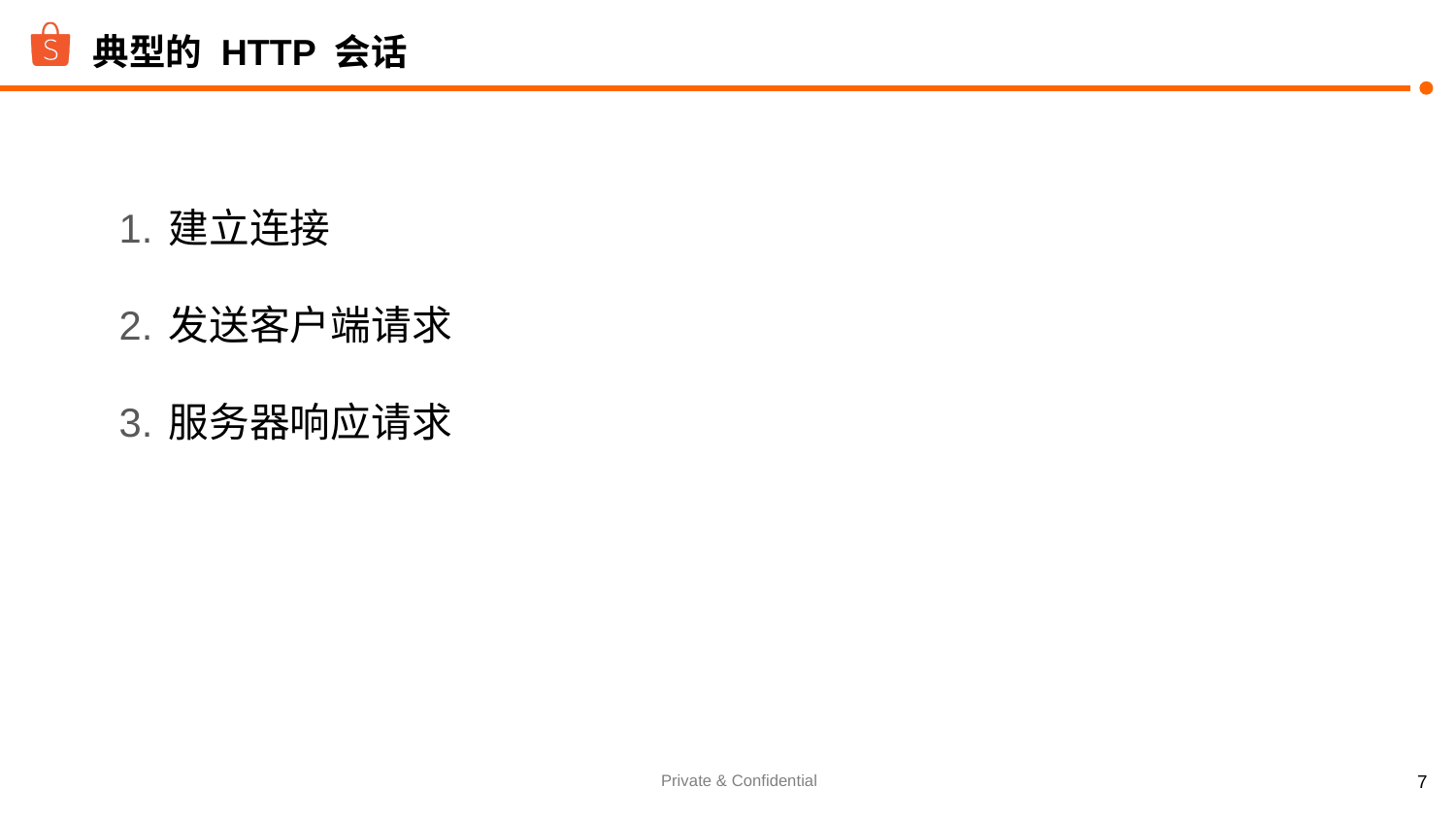

# 典型的 HTTP 会话
建立连接
发送客户端请求
服务器响应请求

7